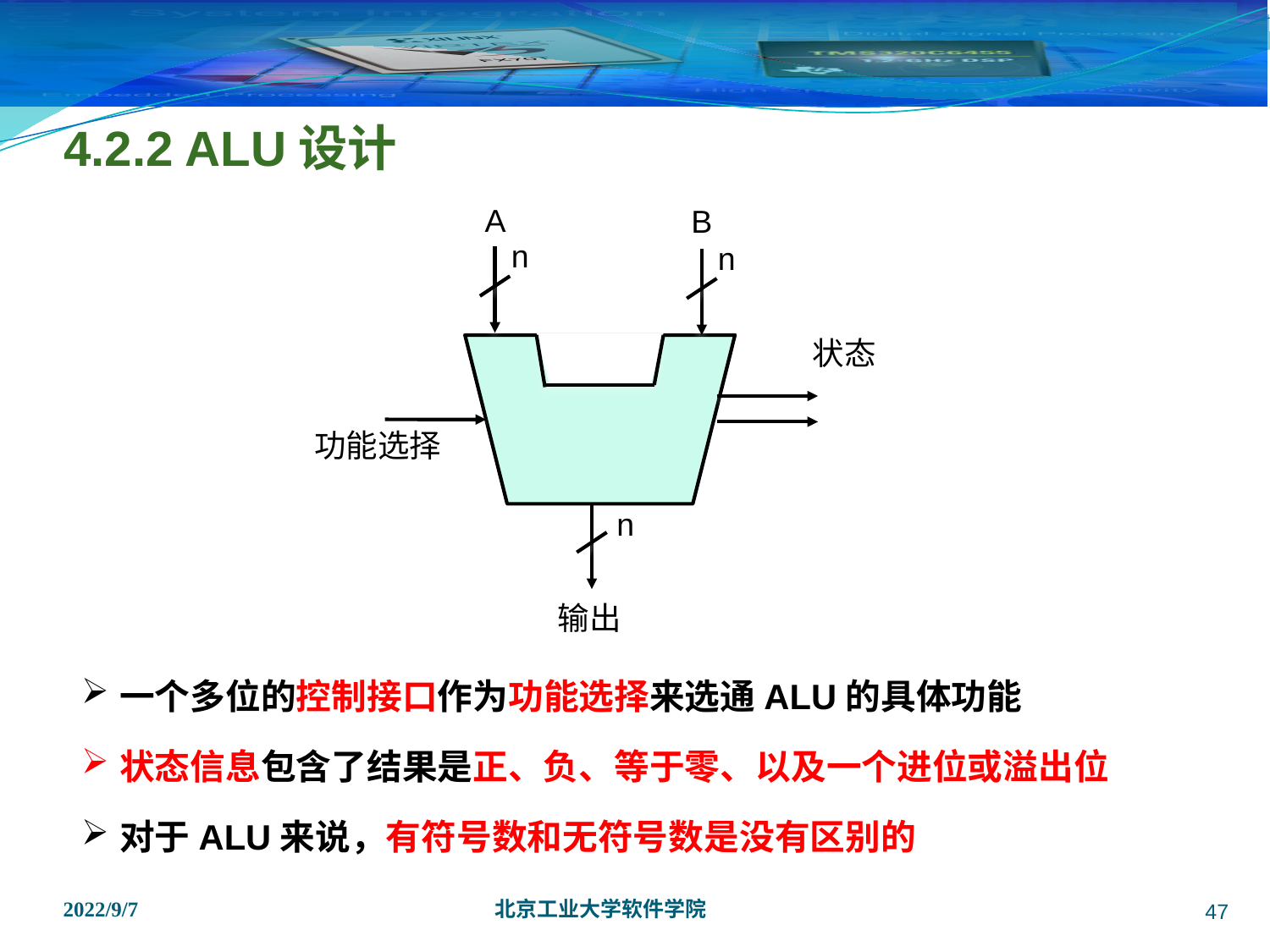

# 4.2.2 ALU设计
A
B
n
n
状态

功能选择
n
输出
一个多位的控制接口作为功能选择来选通ALU的具体功能
状态信息包含了结果是正、负、等于零、以及一个进位或溢出位
对于ALU来说，有符号数和无符号数是没有区别的